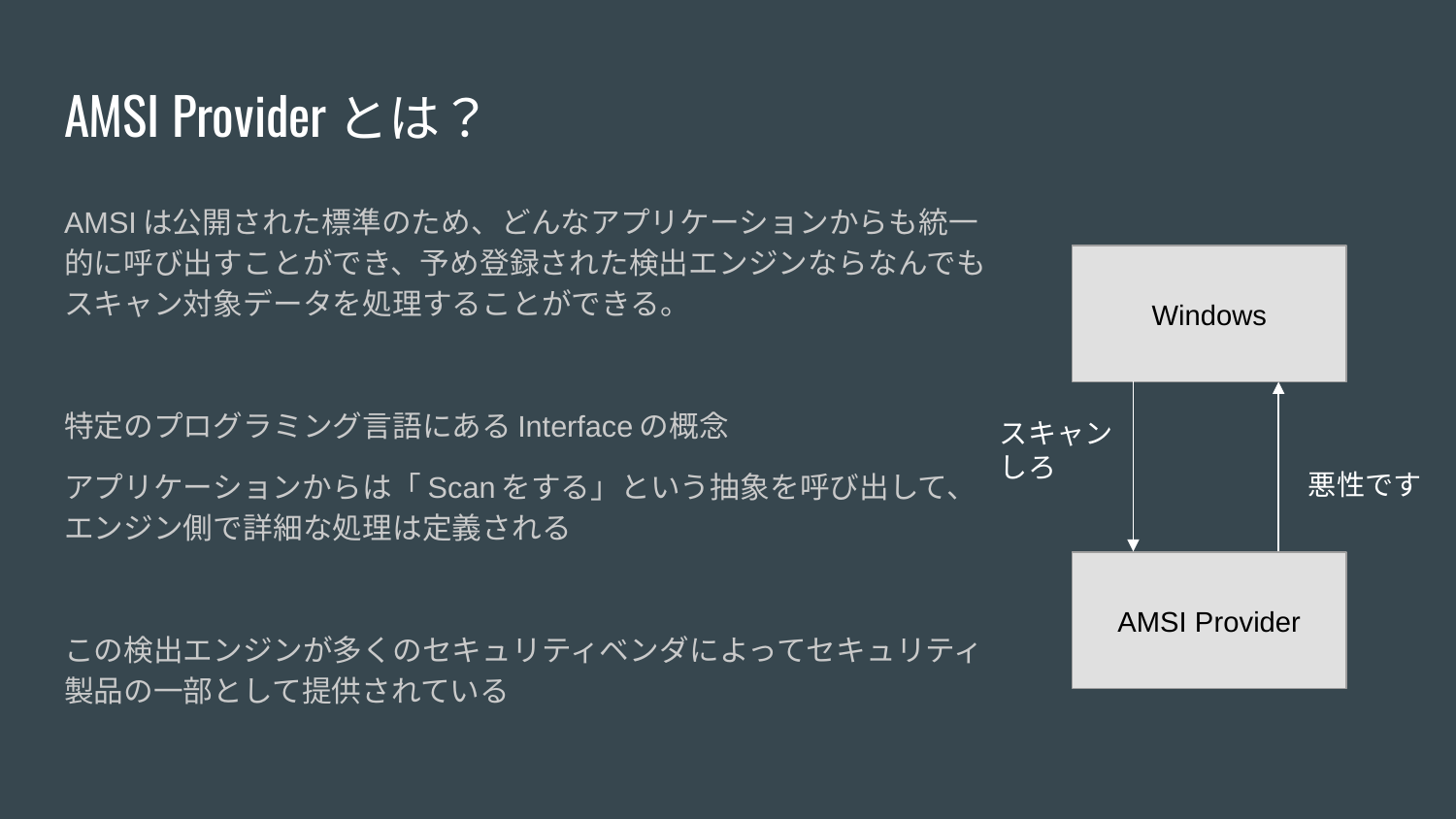

# AMSI Providerとは？
AMSIは公開された標準のため、どんなアプリケーションからも統一的に呼び出すことができ、予め登録された検出エンジンならなんでもスキャン対象データを処理することができる。

特定のプログラミング言語にあるInterfaceの概念
アプリケーションからは「Scanをする」という抽象を呼び出して、エンジン側で詳細な処理は定義される

この検出エンジンが多くのセキュリティベンダによってセキュリティ製品の一部として提供されている
Windows
スキャンしろ
悪性です
AMSI Provider